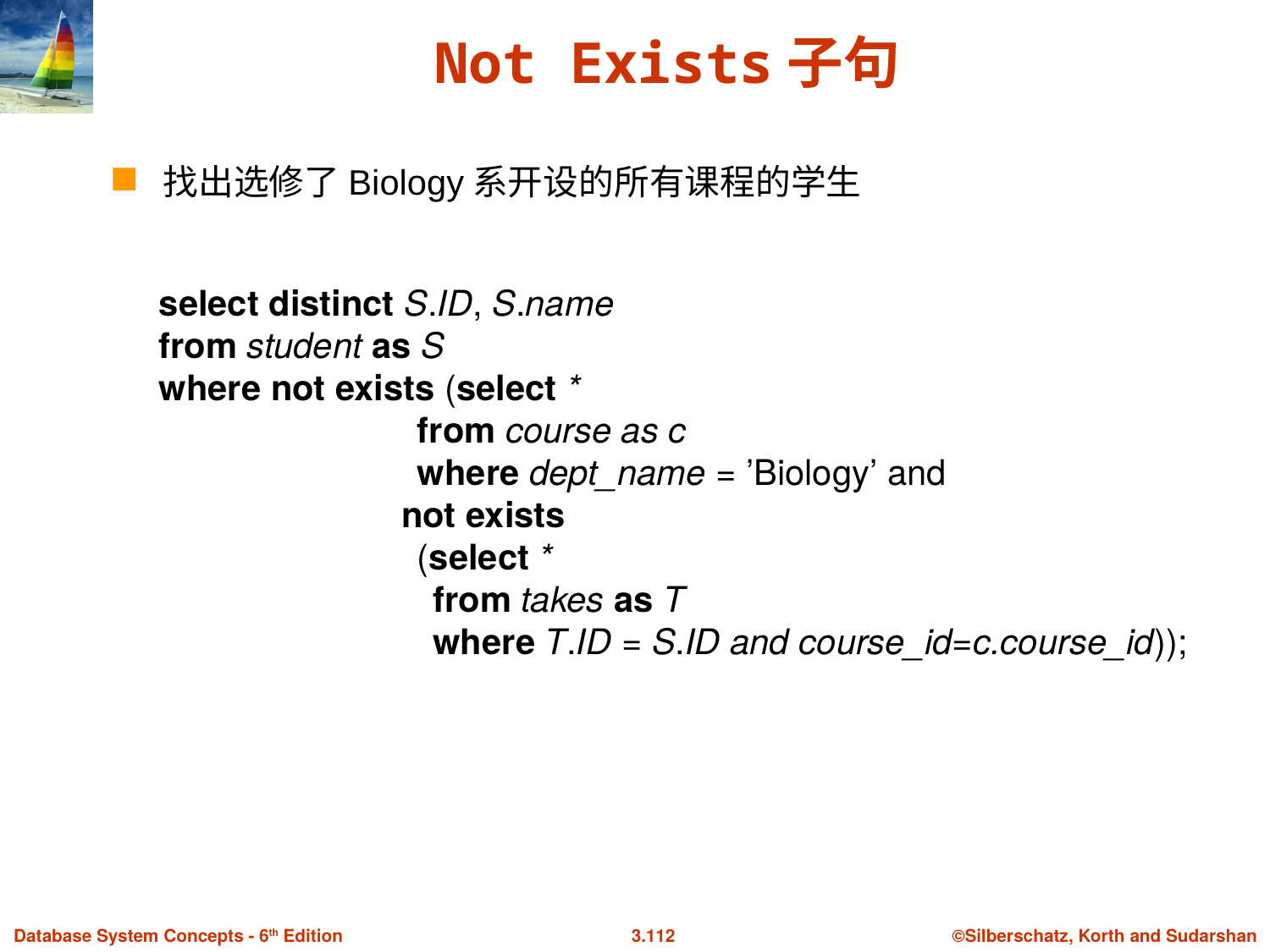

# Not Exists子句
找出选修了Biology系开设的所有课程的学生
select distinct S.ID, S.name
from student as S
where not exists (select *
                                 from course as c
                                 where dept_name = ’Biology’ and
                               not exists
                                 (select *
                                   from takes as T
                                   where T.ID = S.ID and course_id=c.course_id));